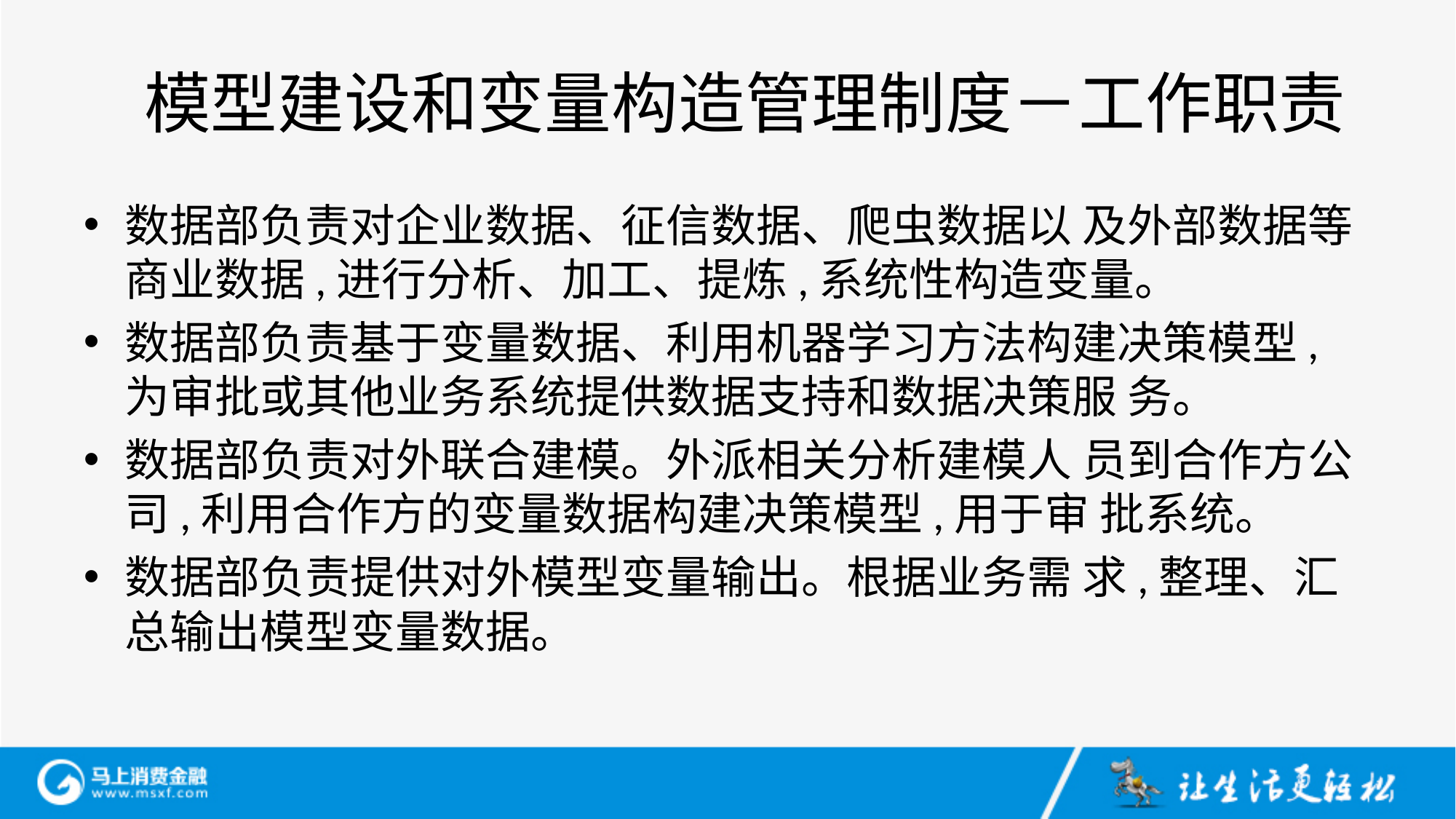

# 模型建设和变量构造管理制度－工作职责
数据部负责对企业数据、征信数据、爬虫数据以 及外部数据等商业数据,进行分析、加工、提炼,系统性构造变量。
数据部负责基于变量数据、利用机器学习方法构建决策模型,为审批或其他业务系统提供数据支持和数据决策服 务。
数据部负责对外联合建模。外派相关分析建模人 员到合作方公司,利用合作方的变量数据构建决策模型,用于审 批系统。
数据部负责提供对外模型变量输出。根据业务需 求,整理、汇总输出模型变量数据。